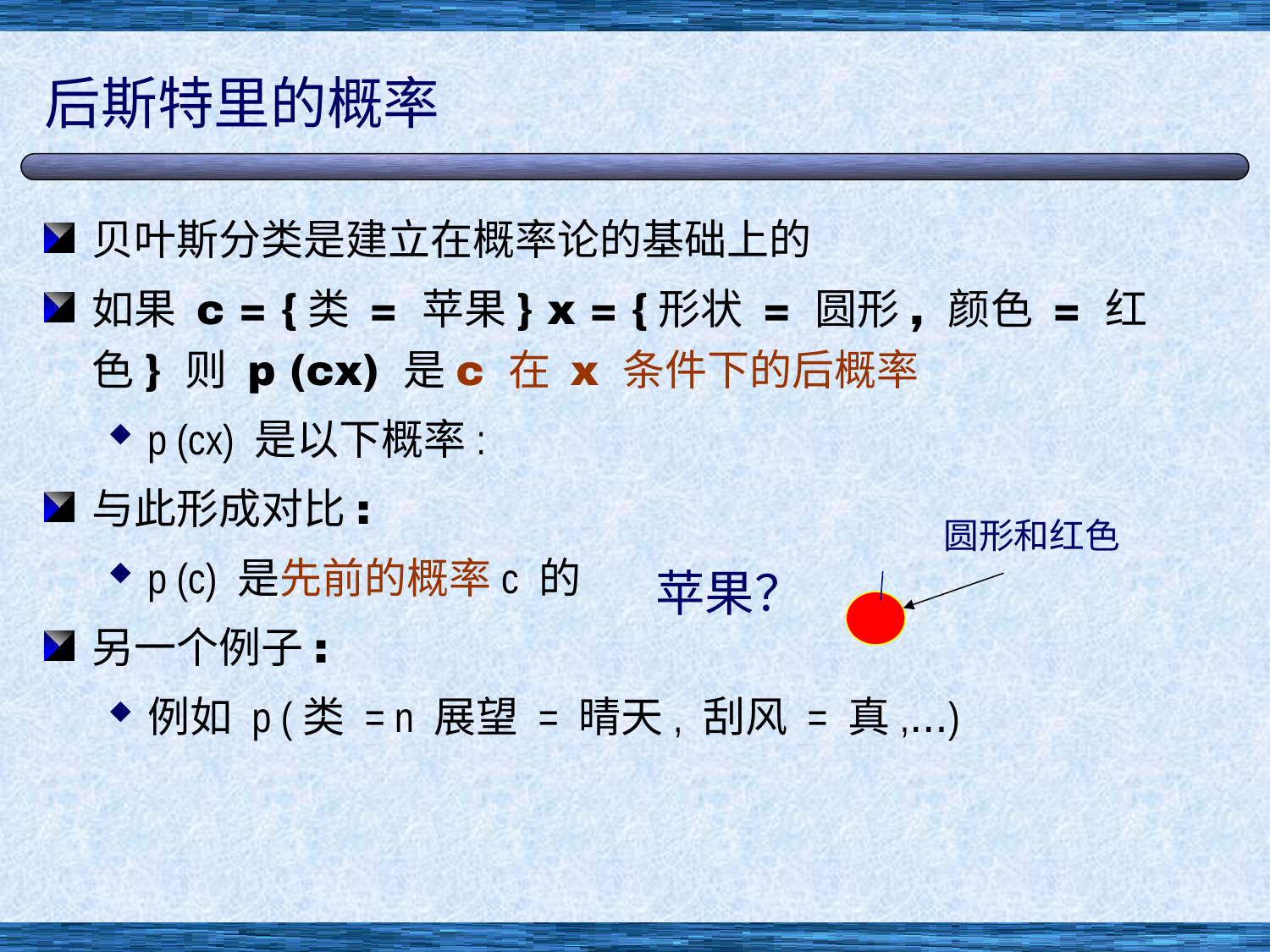

# 后斯特里的概率
贝叶斯分类是建立在概率论的基础上的
如果 c = {类 = 苹果} x = {形状 = 圆形, 颜色 = 红色} 则 p (cx) 是c 在 x 条件下的后概率
p (cx) 是以下概率:
与此形成对比:
p (c) 是先前的概率c 的
另一个例子:
例如 p (类 = n 展望 = 晴天, 刮风 = 真,...)

圆形和红色
苹果？